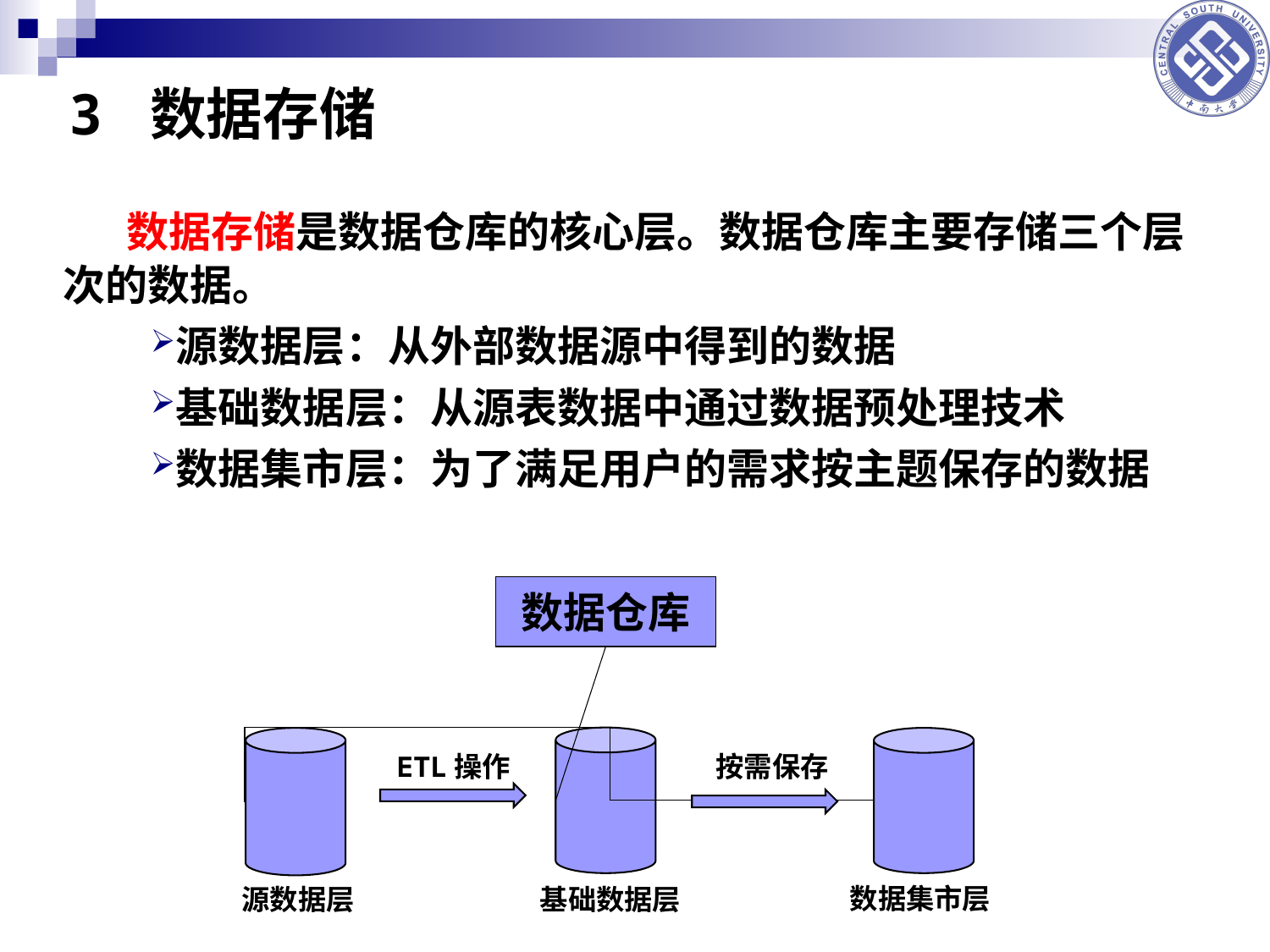

# 3 数据存储
数据存储是数据仓库的核心层。数据仓库主要存储三个层次的数据。
源数据层：从外部数据源中得到的数据
基础数据层：从源表数据中通过数据预处理技术
数据集市层：为了满足用户的需求按主题保存的数据

数据仓库

ETL操作
按需保存

数据集市层
源数据层
基础数据层